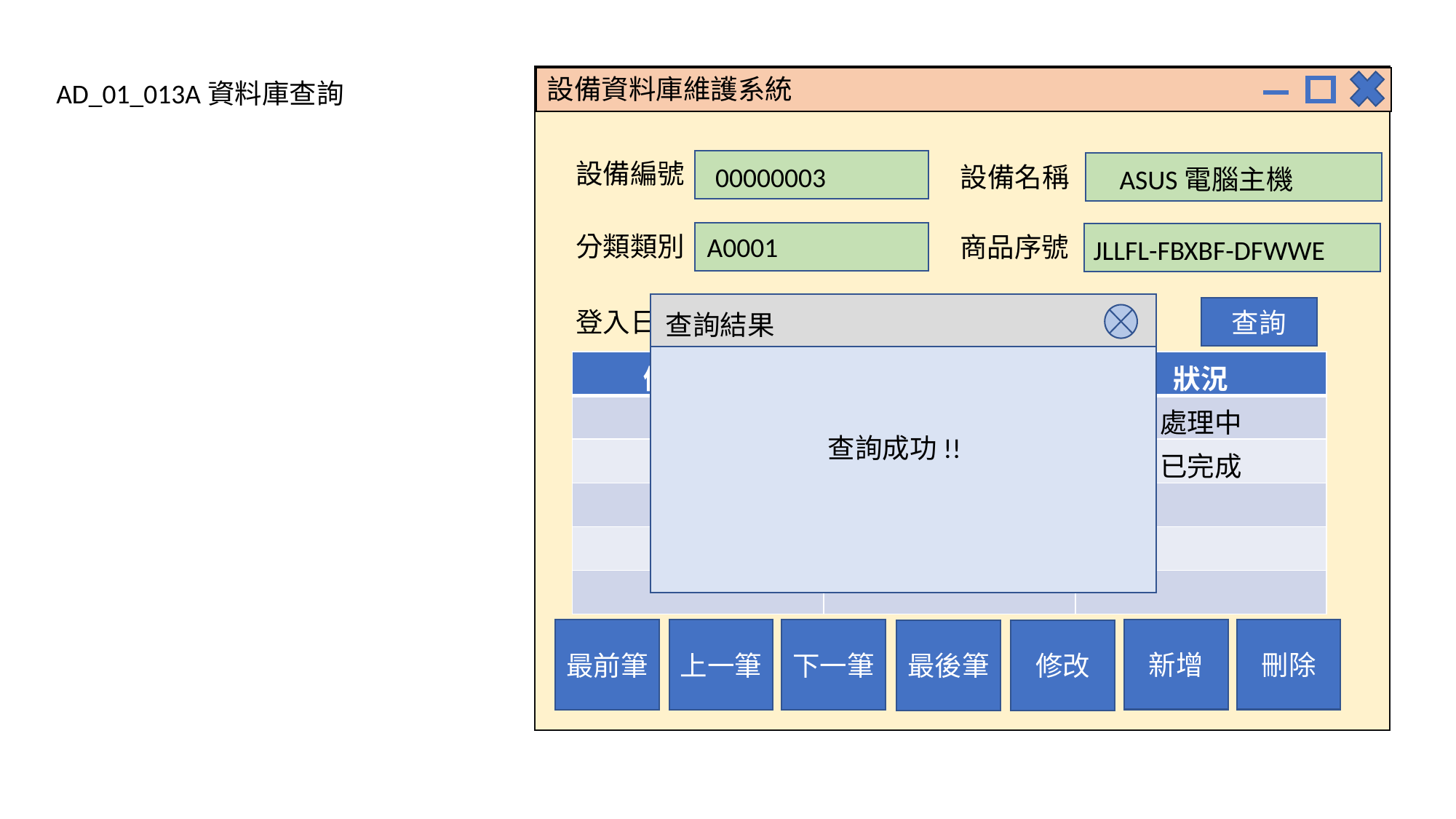

設備資料庫維護系統

AD_01_013A資料庫查詢

設備編號

00000003
設備名稱
ASUS電腦主機

分類類別
A0001
商品序號
JLLFL-FBXBF-DFWWE

查詢
登入日期
年
查詢結果
月
日

| 修改日期 | 維護內容 | 狀況 |
| --- | --- | --- |
| 104.9.16 | 定期保養 | 處理中 |
| 106.12.3 | 送修 | 已完成 |
|  |  |  |
|  |  |  |
|  |  |  |
查詢成功!!
新增
刪除
最前筆
上一筆
下一筆
最後筆
修改